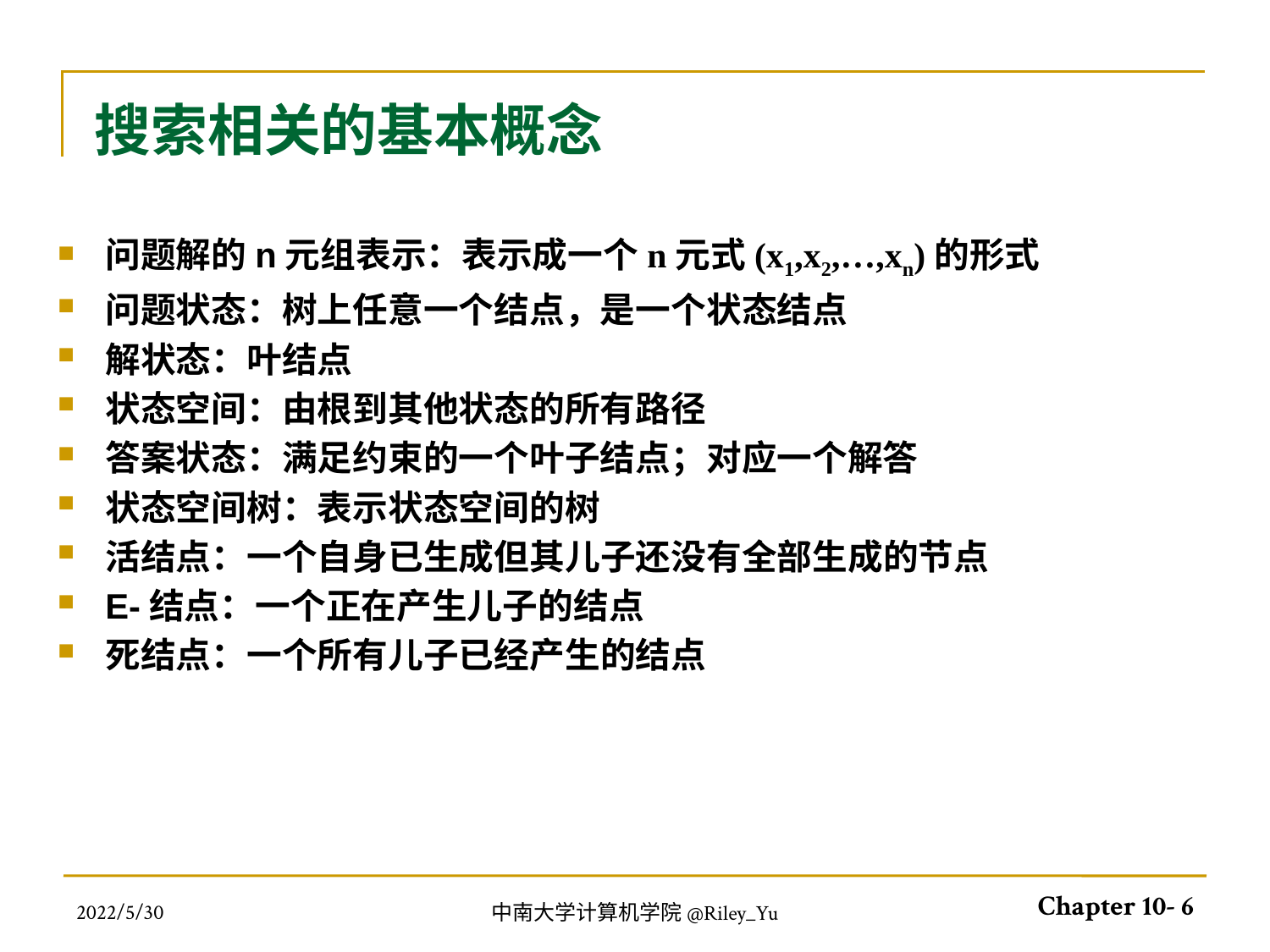

# 搜索相关的基本概念
问题解的n元组表示：表示成一个n元式(x1,x2,…,xn)的形式
问题状态：树上任意一个结点，是一个状态结点
解状态：叶结点
状态空间：由根到其他状态的所有路径
答案状态：满足约束的一个叶子结点；对应一个解答
状态空间树：表示状态空间的树
活结点：一个自身已生成但其儿子还没有全部生成的节点
E-结点：一个正在产生儿子的结点
死结点：一个所有儿子已经产生的结点
2022/5/30
Chapter 10- 6
中南大学计算机学院@Riley_Yu